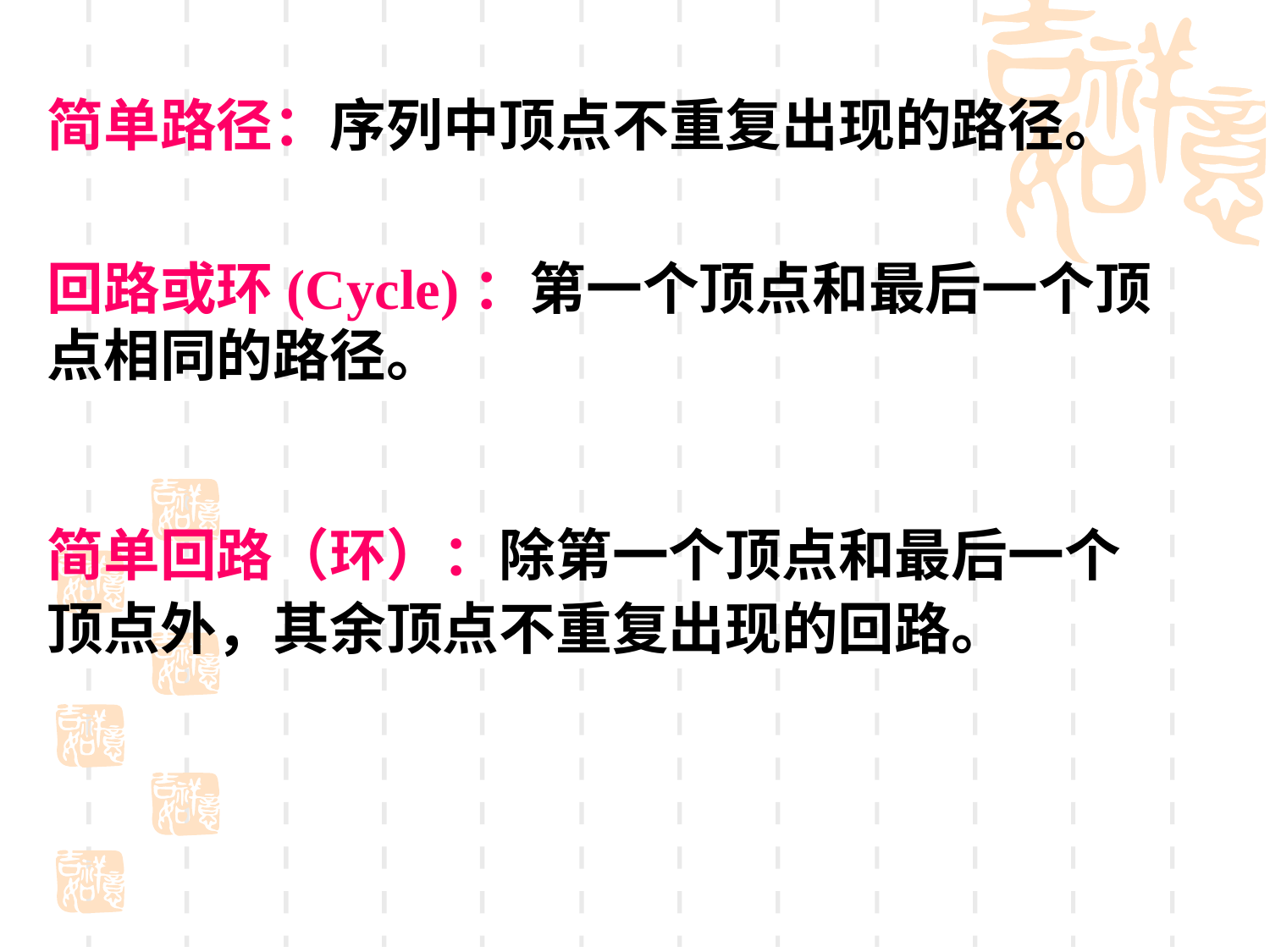

简单路径：序列中顶点不重复出现的路径。
回路或环(Cycle)：第一个顶点和最后一个顶点相同的路径。
简单回路（环）：除第一个顶点和最后一个顶点外，其余顶点不重复出现的回路。